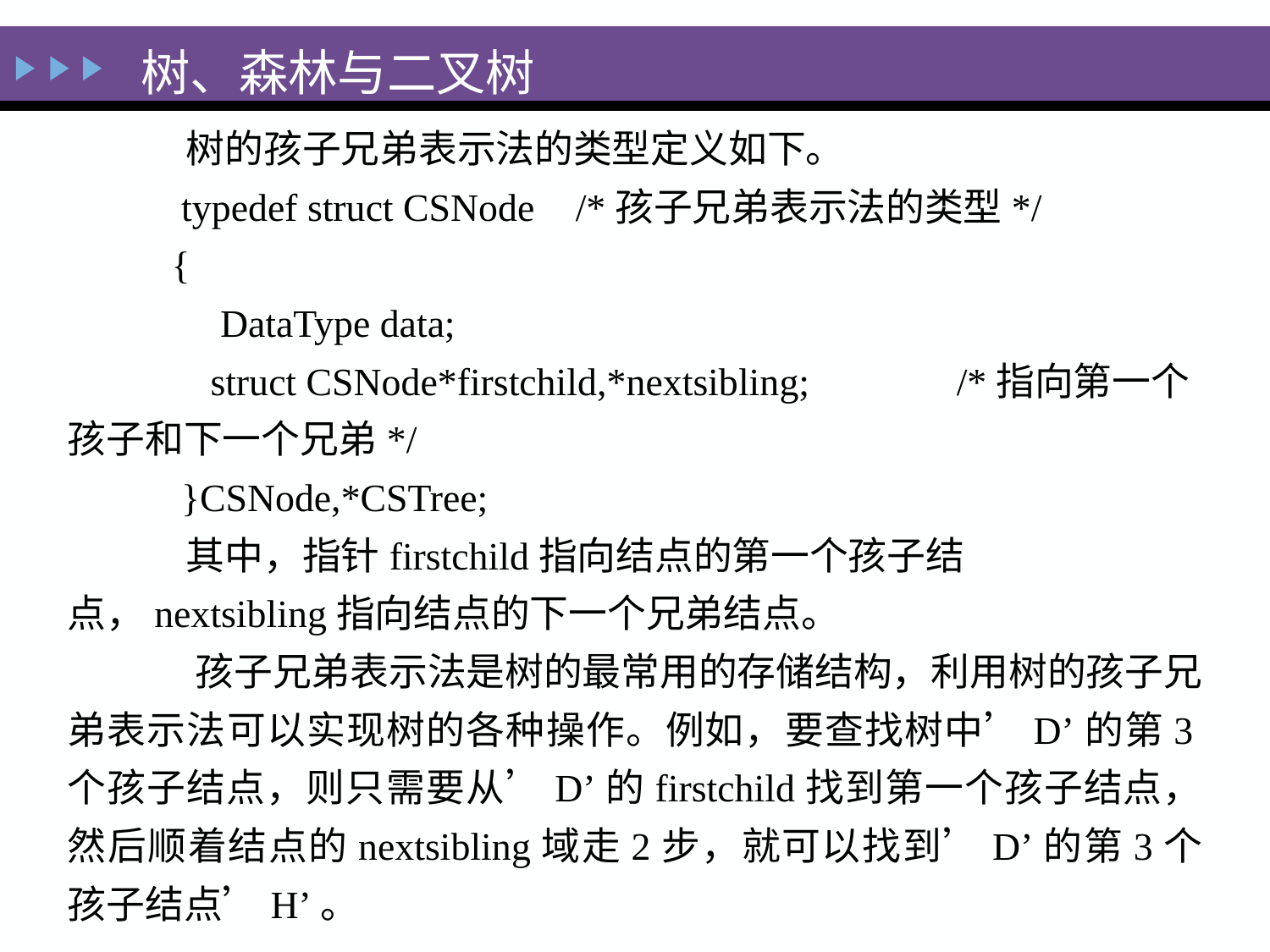

# 树、森林与二叉树
    树的孩子兄弟表示法的类型定义如下。
    typedef struct CSNode	/*孩子兄弟表示法的类型*/
   {
        DataType data;
       struct CSNode*firstchild,*nextsibling; 		/*指向第一个孩子和下一个兄弟*/
    }CSNode,*CSTree;
    其中，指针firstchild指向结点的第一个孩子结点，nextsibling指向结点的下一个兄弟结点。
     孩子兄弟表示法是树的最常用的存储结构，利用树的孩子兄弟表示法可以实现树的各种操作。例如，要查找树中’D’的第3个孩子结点，则只需要从’D’的firstchild找到第一个孩子结点，然后顺着结点的nextsibling域走2步，就可以找到’D’的第3个孩子结点’H’。